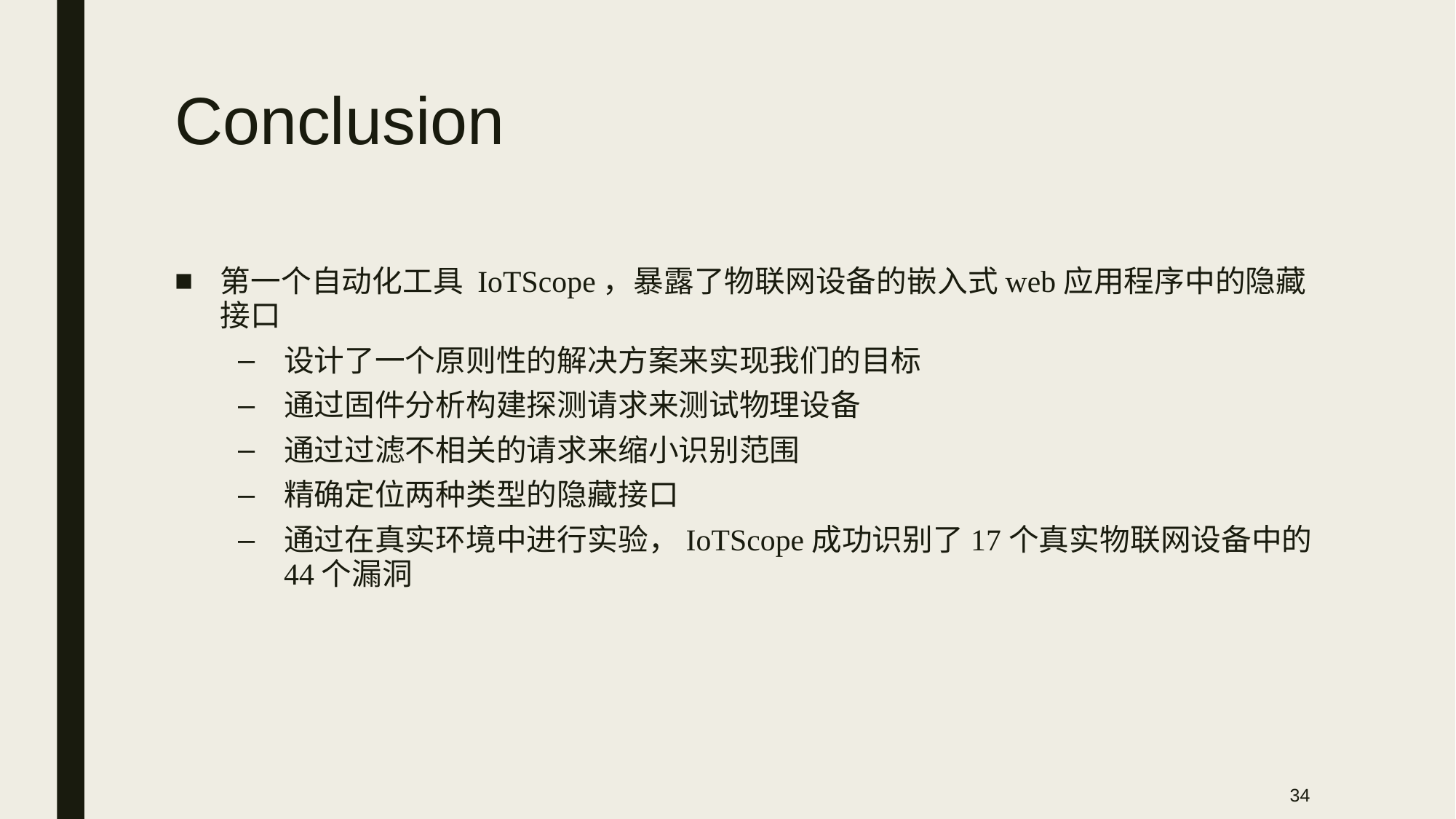

# Conclusion
第一个自动化工具 IoTScope，暴露了物联网设备的嵌入式web应用程序中的隐藏接口
设计了一个原则性的解决方案来实现我们的目标
通过固件分析构建探测请求来测试物理设备
通过过滤不相关的请求来缩小识别范围
精确定位两种类型的隐藏接口
通过在真实环境中进行实验，IoTScope成功识别了17个真实物联网设备中的44个漏洞
34